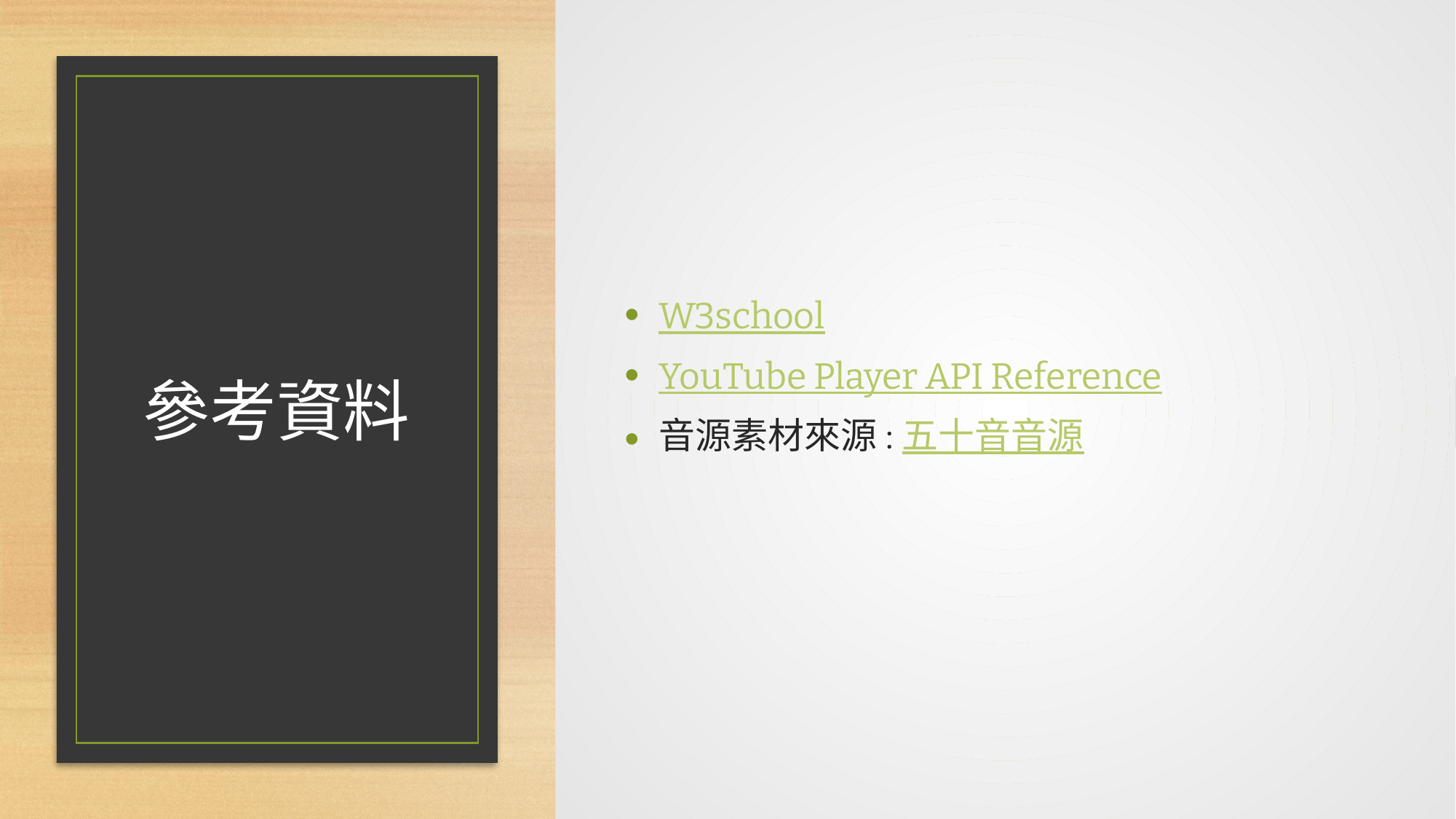

W3school
YouTube Player API Reference
音源素材來源:五十音音源

# 參考資料